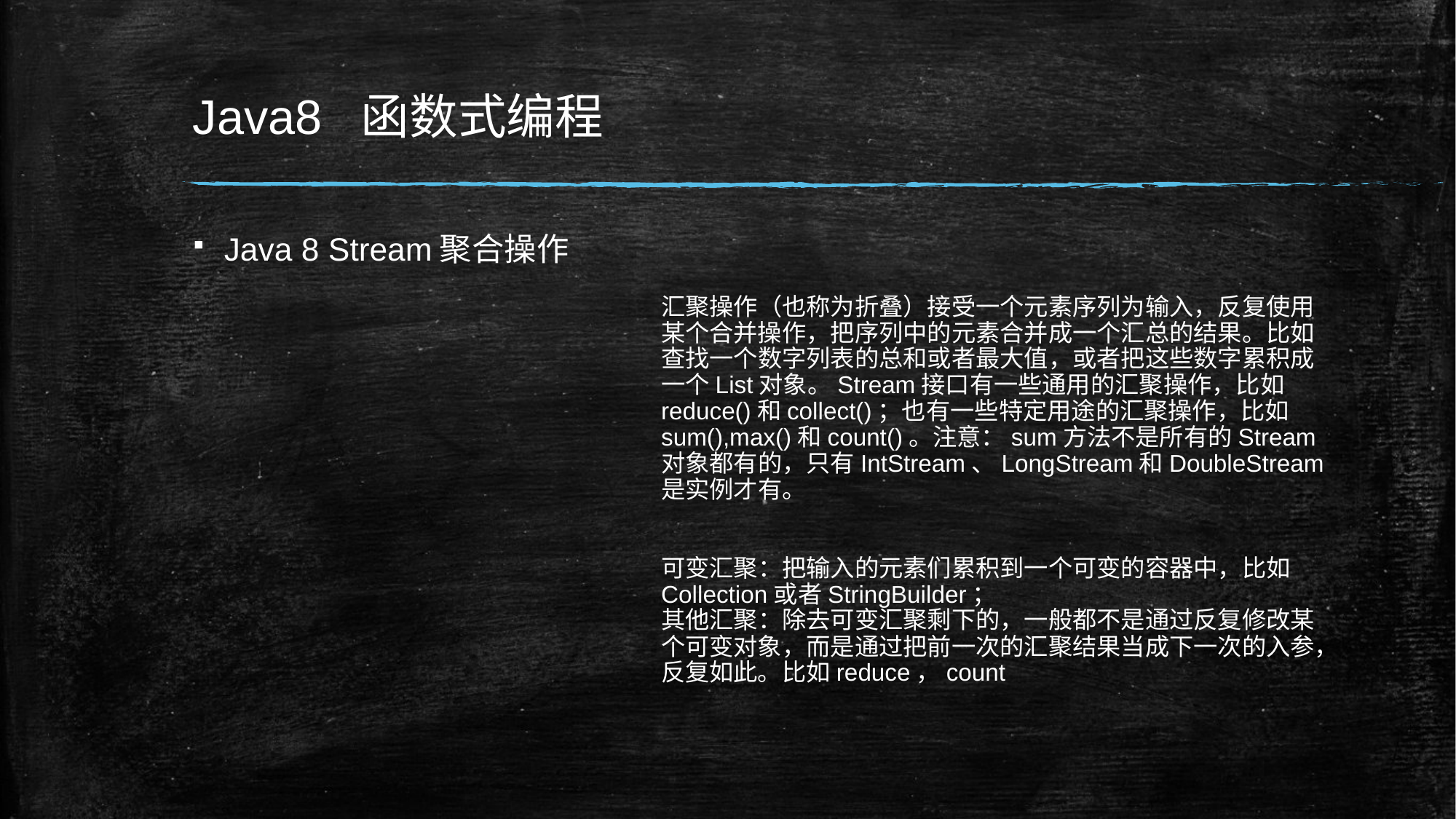

# Java8  函数式编程
Java 8 Stream聚合操作

汇聚操作（也称为折叠）接受一个元素序列为输入，反复使用某个合并操作，把序列中的元素合并成一个汇总的结果。比如查找一个数字列表的总和或者最大值，或者把这些数字累积成一个List对象。Stream接口有一些通用的汇聚操作，比如reduce()和collect()；也有一些特定用途的汇聚操作，比如sum(),max()和count()。注意：sum方法不是所有的Stream对象都有的，只有IntStream、LongStream和DoubleStream是实例才有。

可变汇聚：把输入的元素们累积到一个可变的容器中，比如Collection或者StringBuilder；
其他汇聚：除去可变汇聚剩下的，一般都不是通过反复修改某个可变对象，而是通过把前一次的汇聚结果当成下一次的入参，反复如此。比如reduce，count